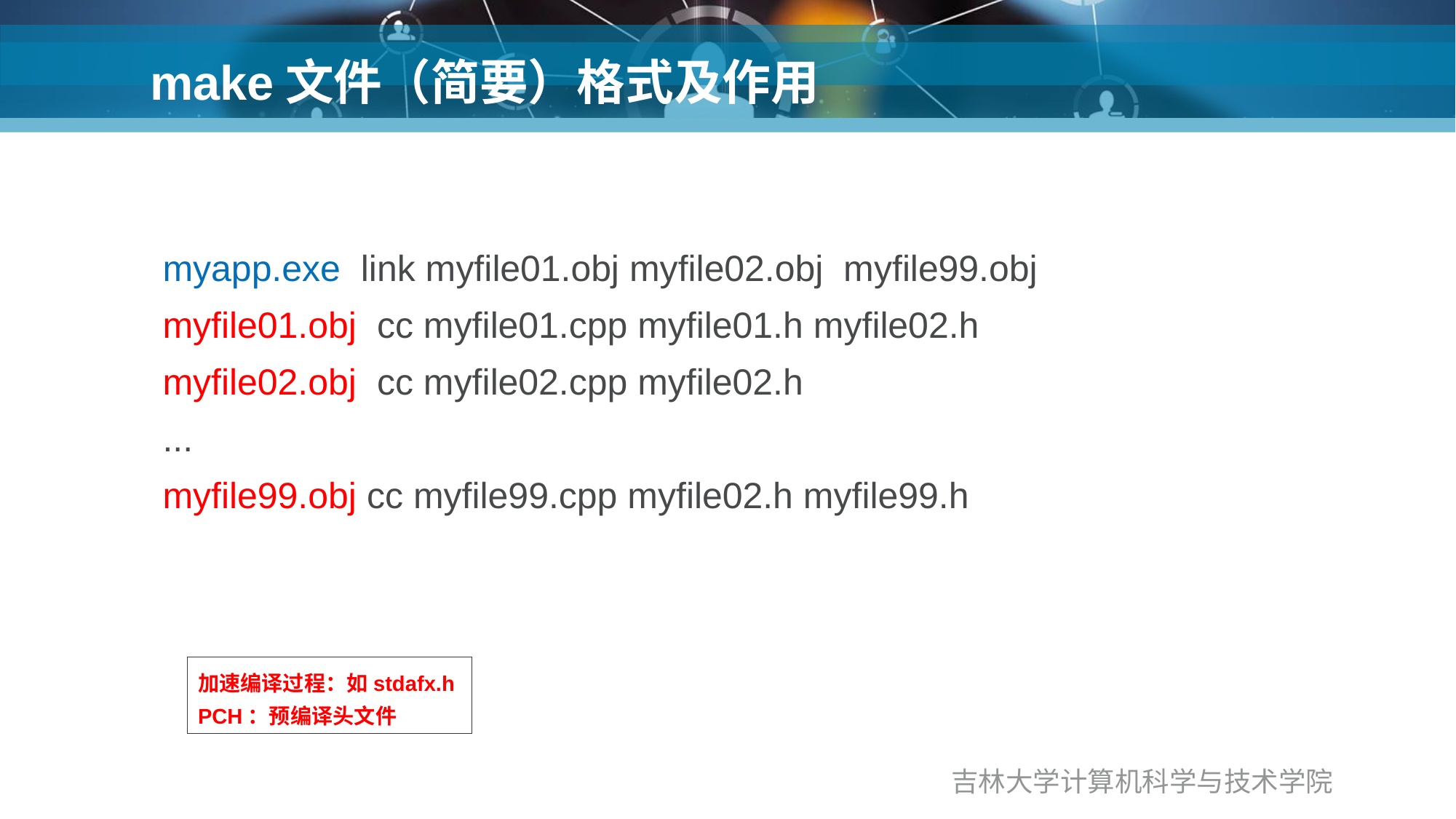

# make文件（简要）格式及作用
myapp.exe  link myfile01.obj myfile02.obj  myfile99.obj
myfile01.obj  cc myfile01.cpp myfile01.h myfile02.h
myfile02.obj  cc myfile02.cpp myfile02.h
...
myfile99.obj cc myfile99.cpp myfile02.h myfile99.h
加速编译过程：如stdafx.h
PCH：预编译头文件
吉林大学计算机科学与技术学院